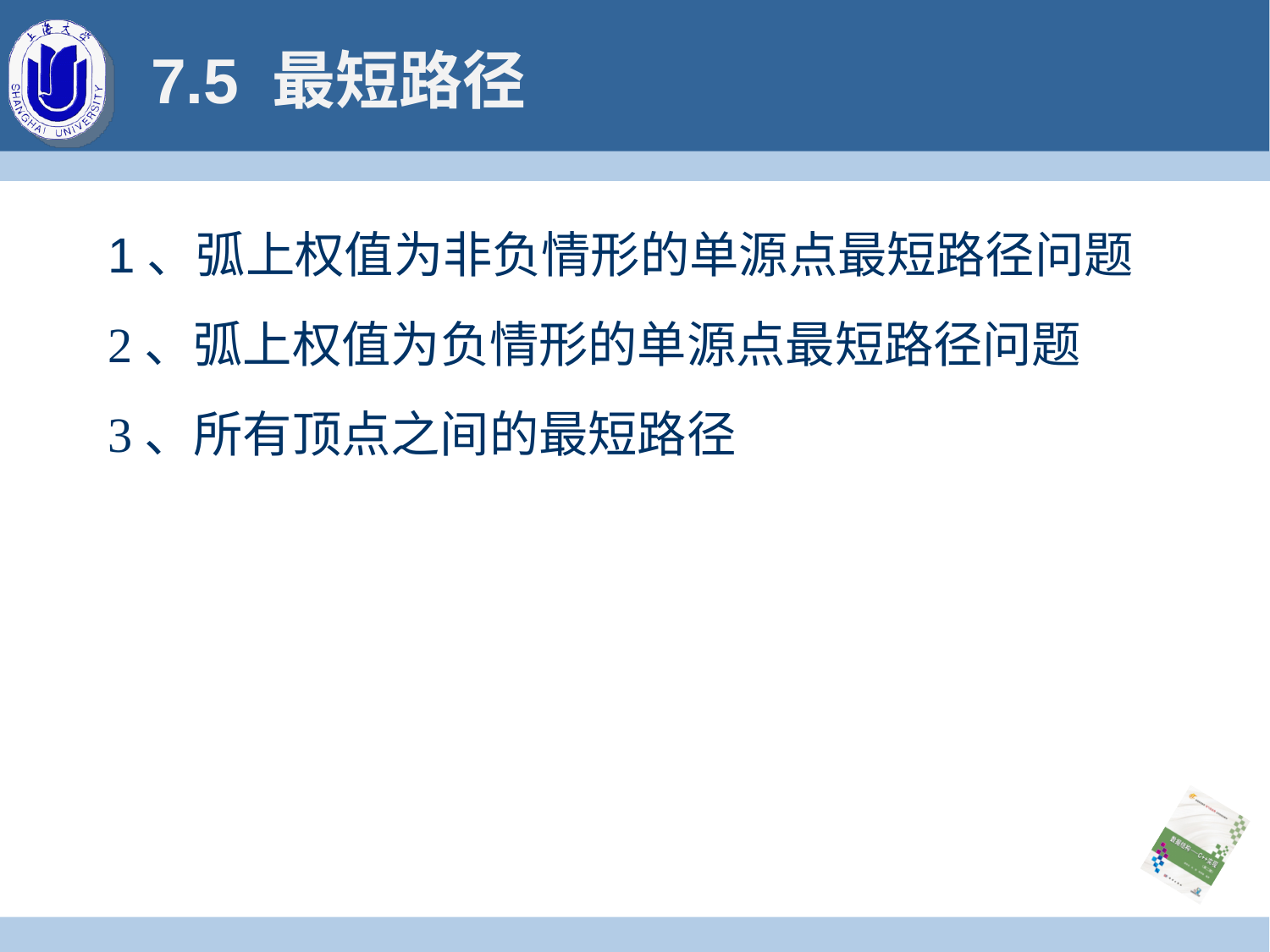

# 7.5 最短路径
1、弧上权值为非负情形的单源点最短路径问题
2、弧上权值为负情形的单源点最短路径问题
3、所有顶点之间的最短路径